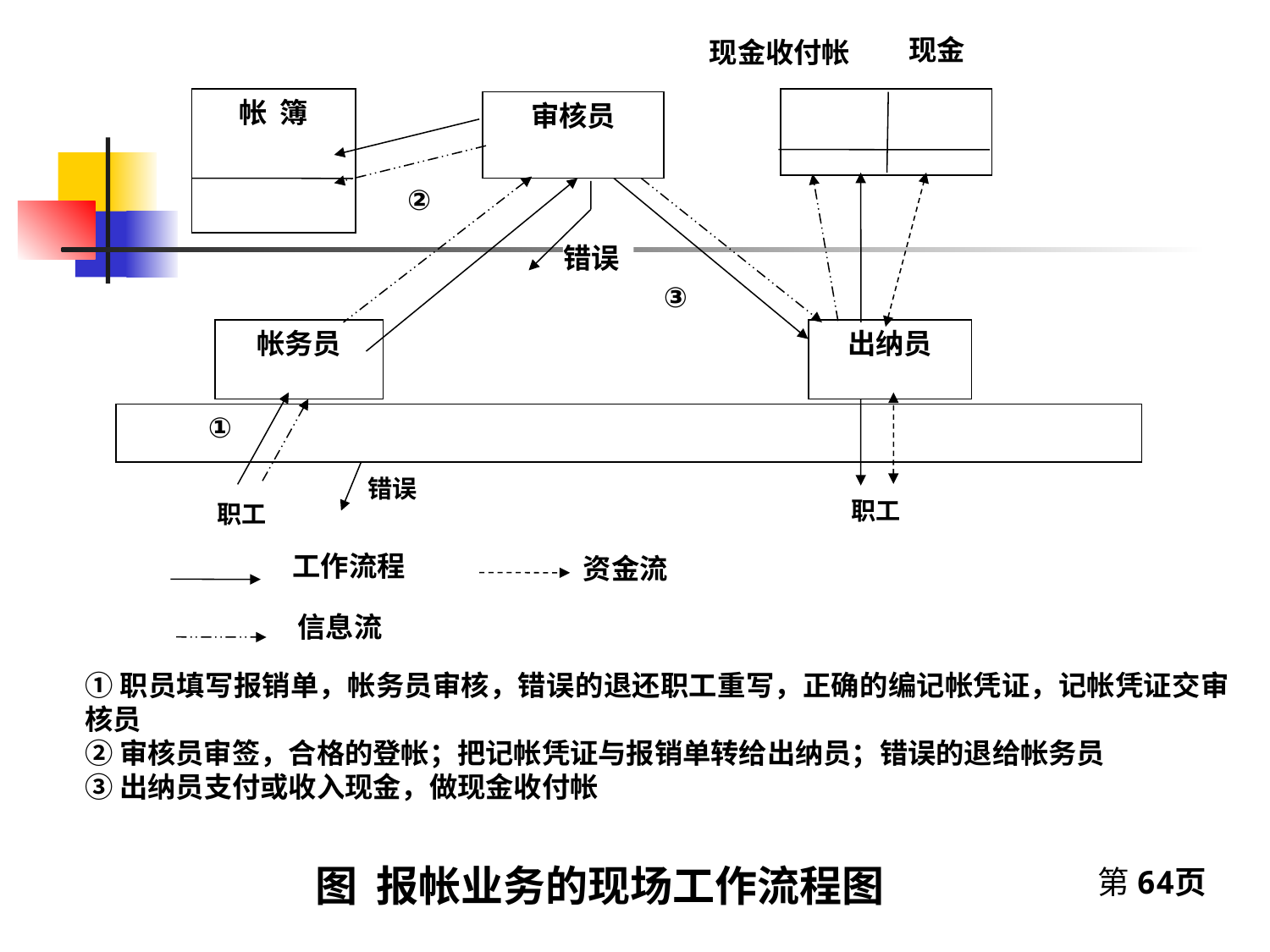

现金
现金收付帐
帐  簿

审核员

②

错误
③
帐务员
出纳员

①

错误
职工
职工
工作流程
资金流

信息流

①职员填写报销单，帐务员审核，错误的退还职工重写，正确的编记帐凭证，记帐凭证交审核员
②审核员审签，合格的登帐；把记帐凭证与报销单转给出纳员；错误的退给帐务员
③出纳员支付或收入现金，做现金收付帐

图  报帐业务的现场工作流程图